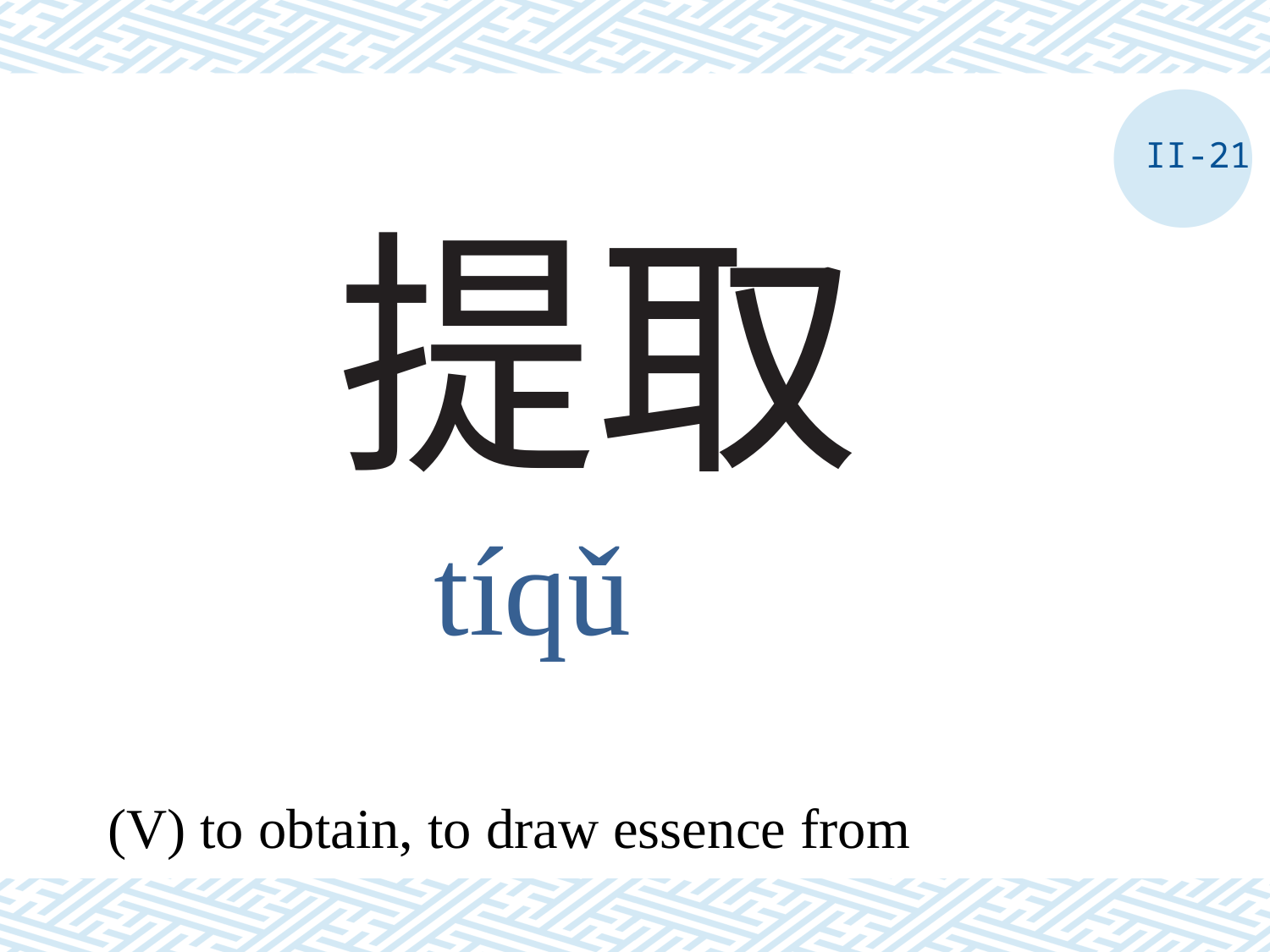

II-21

# 提取
tíqǔ
(V) to obtain, to draw essence from